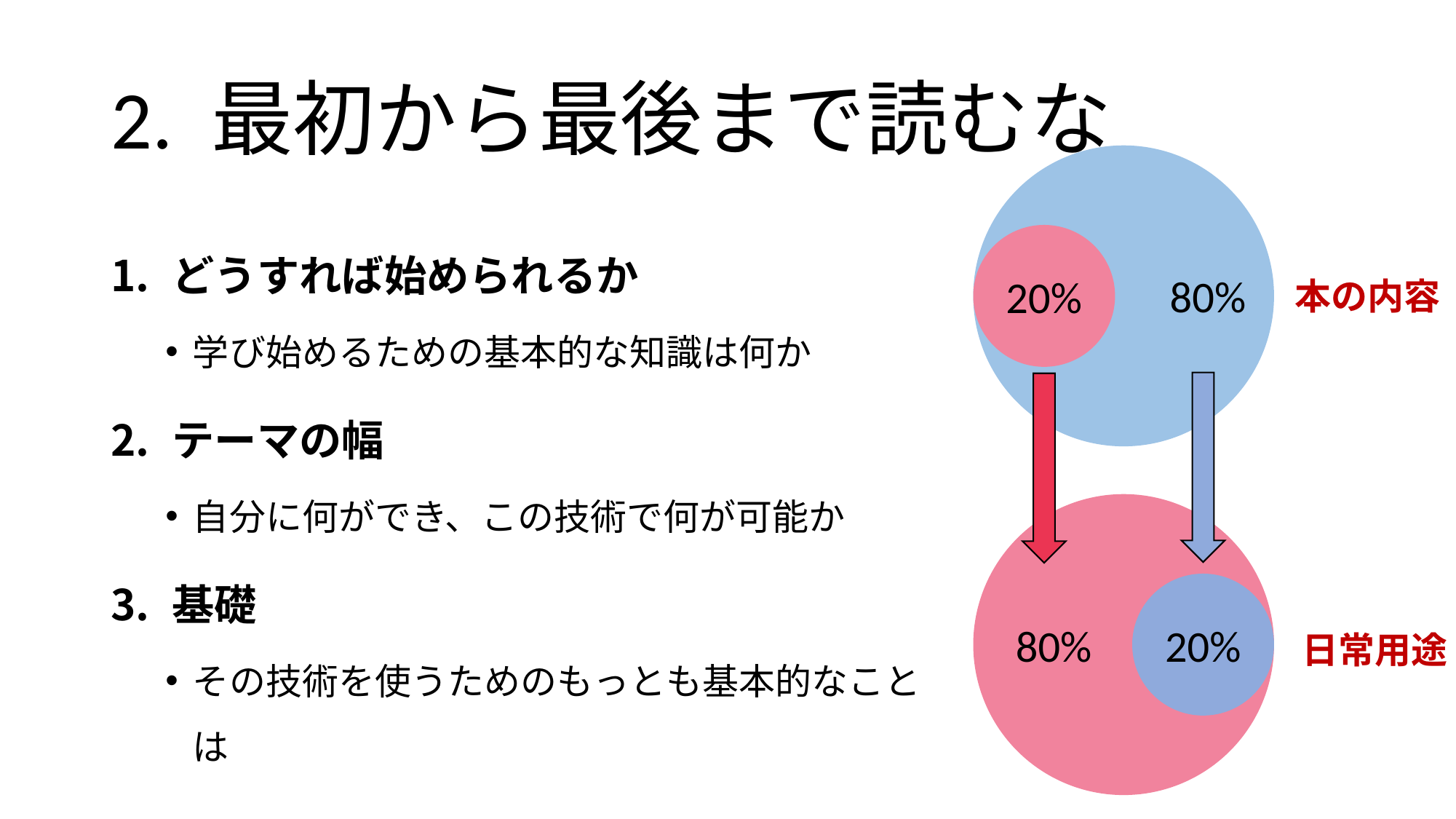

# 2. 最初から最後まで読むな

どうすれば始められるか
学び始めるための基本的な知識は何か
テーマの幅
自分に何ができ、この技術で何が可能か
基礎
その技術を使うためのもっとも基本的なことは

20%
80%
本の内容

20%
80%
日常用途